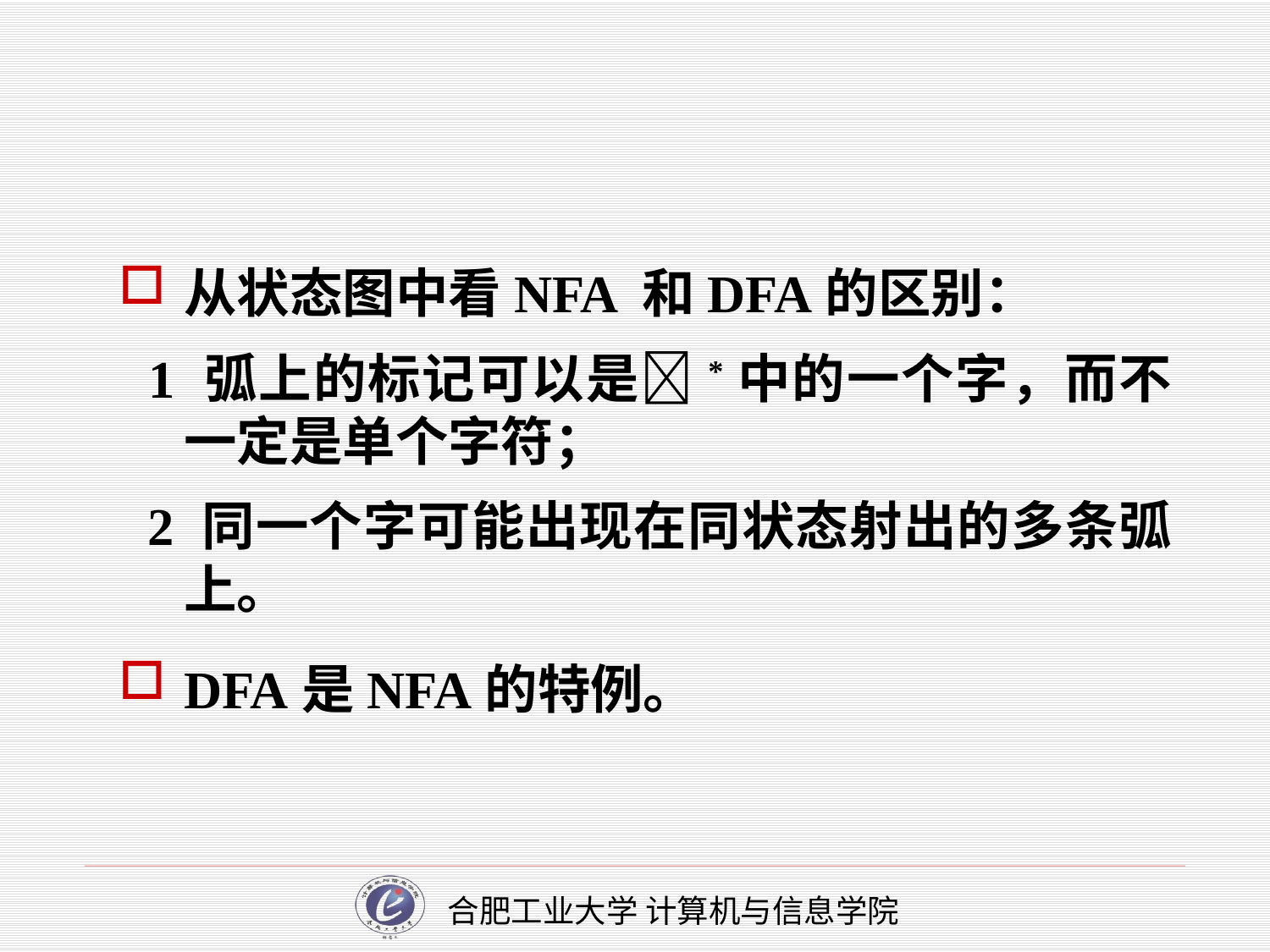

从状态图中看NFA 和DFA的区别：
  1 弧上的标记可以是Σ*中的一个字，而不一定是单个字符；
  2 同一个字可能出现在同状态射出的多条弧上。
DFA是NFA的特例。
43